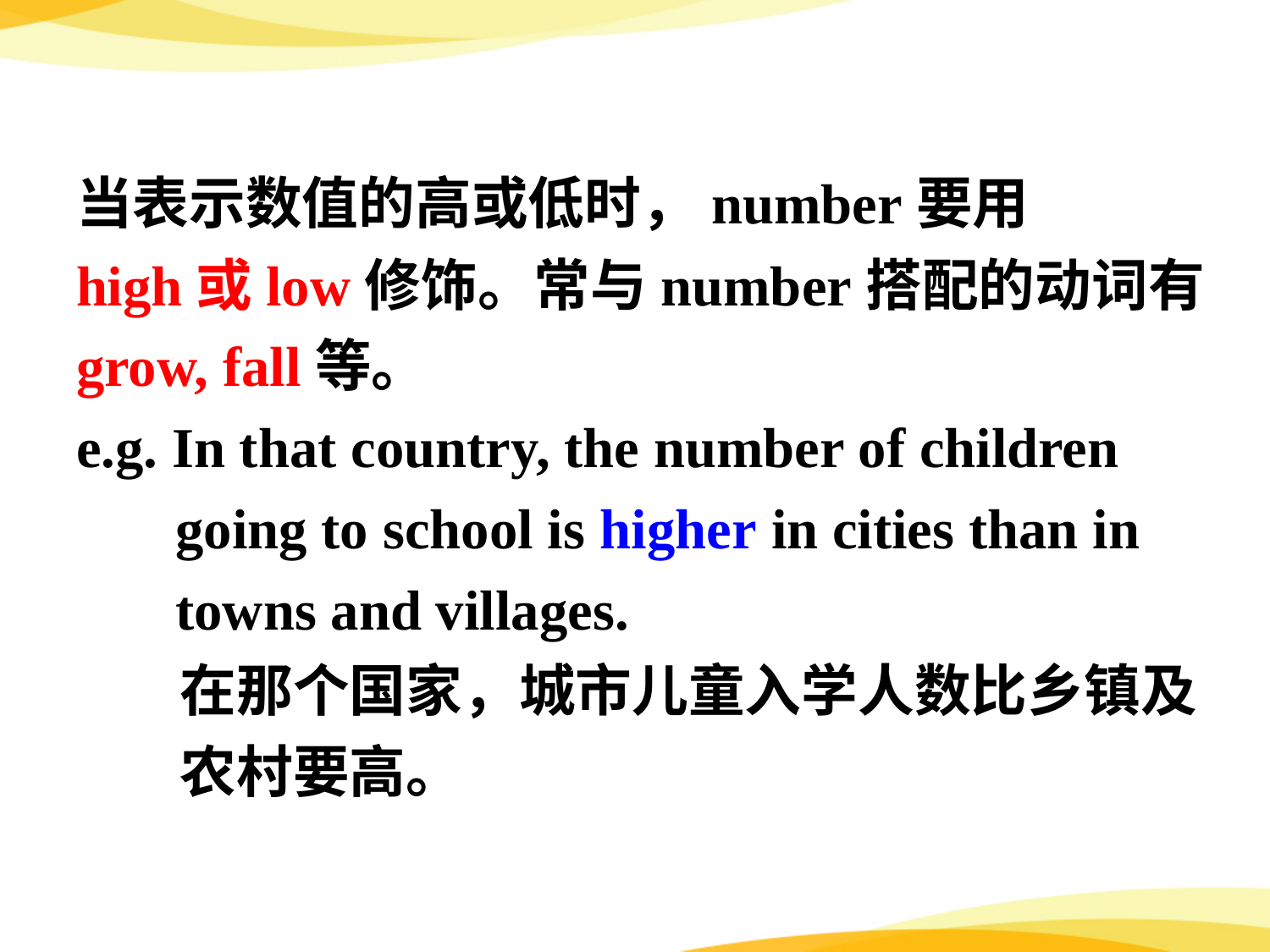

当表示数值的高或低时，number要用
high或low修饰。常与number搭配的动词有
grow, fall等。
e.g. In that country, the number of children
       going to school is higher in cities than in
       towns and villages.
       在那个国家，城市儿童入学人数比乡镇及
       农村要高。